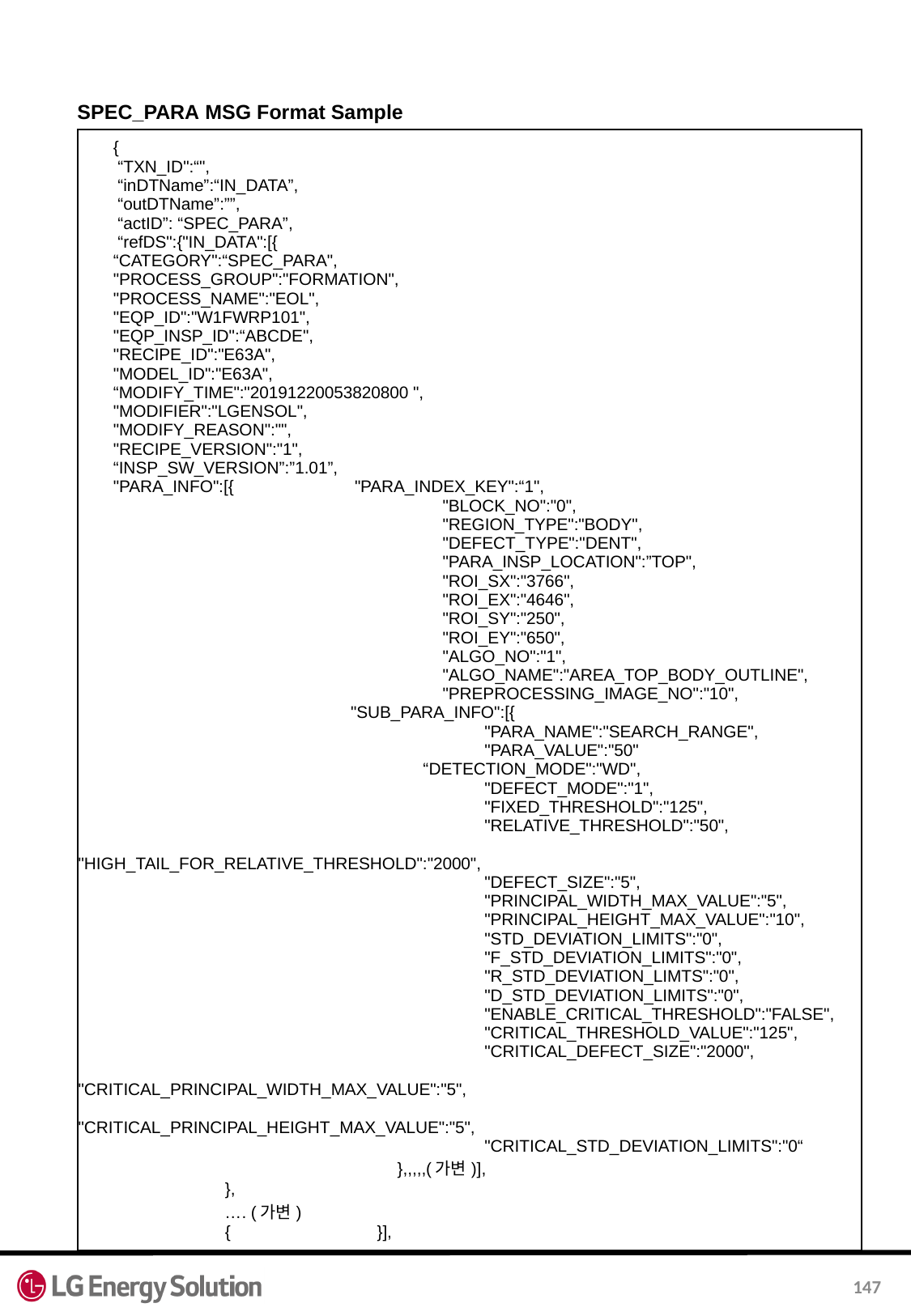

SPEC_PARA MSG Format Sample
| { “TXN\_ID":“", “inDTName”:“IN\_DATA”, “outDTName”:””, “actID”: “SPEC\_PARA”, “refDS":{"IN\_DATA":[{ “CATEGORY":“SPEC\_PARA", "PROCESS\_GROUP":"FORMATION", "PROCESS\_NAME":"EOL", "EQP\_ID":"W1FWRP101", "EQP\_INSP\_ID":“ABCDE", "RECIPE\_ID":"E63A", "MODEL\_ID":"E63A", “MODIFY\_TIME":"20191220053820800 ", "MODIFIER":"LGENSOL", "MODIFY\_REASON":"", "RECIPE\_VERSION":"1", “INSP\_SW\_VERSION”:”1.01”, "PARA\_INFO":[{ "PARA\_INDEX\_KEY":“1", "BLOCK\_NO":"0", "REGION\_TYPE":"BODY", "DEFECT\_TYPE":"DENT", "PARA\_INSP\_LOCATION":”TOP", "ROI\_SX":"3766", "ROI\_EX":"4646", "ROI\_SY":"250", "ROI\_EY":"650", "ALGO\_NO":"1", "ALGO\_NAME":"AREA\_TOP\_BODY\_OUTLINE", "PREPROCESSING\_IMAGE\_NO":"10", "SUB\_PARA\_INFO":[{ "PARA\_NAME":"SEARCH\_RANGE", "PARA\_VALUE":"50" “DETECTION\_MODE":"WD", "DEFECT\_MODE":"1", "FIXED\_THRESHOLD":"125", "RELATIVE\_THRESHOLD":"50", "HIGH\_TAIL\_FOR\_RELATIVE\_THRESHOLD":"2000", "DEFECT\_SIZE":"5", "PRINCIPAL\_WIDTH\_MAX\_VALUE":"5", "PRINCIPAL\_HEIGHT\_MAX\_VALUE":"10", "STD\_DEVIATION\_LIMITS":"0", "F\_STD\_DEVIATION\_LIMITS":"0", "R\_STD\_DEVIATION\_LIMTS":"0", "D\_STD\_DEVIATION\_LIMITS":"0", "ENABLE\_CRITICAL\_THRESHOLD":"FALSE", "CRITICAL\_THRESHOLD\_VALUE":"125", "CRITICAL\_DEFECT\_SIZE":"2000", "CRITICAL\_PRINCIPAL\_WIDTH\_MAX\_VALUE":"5", "CRITICAL\_PRINCIPAL\_HEIGHT\_MAX\_VALUE":"5", "CRITICAL\_STD\_DEVIATION\_LIMITS":"0“ },,,,,(가변)], }, …. (가변) { }], |
| --- |
147